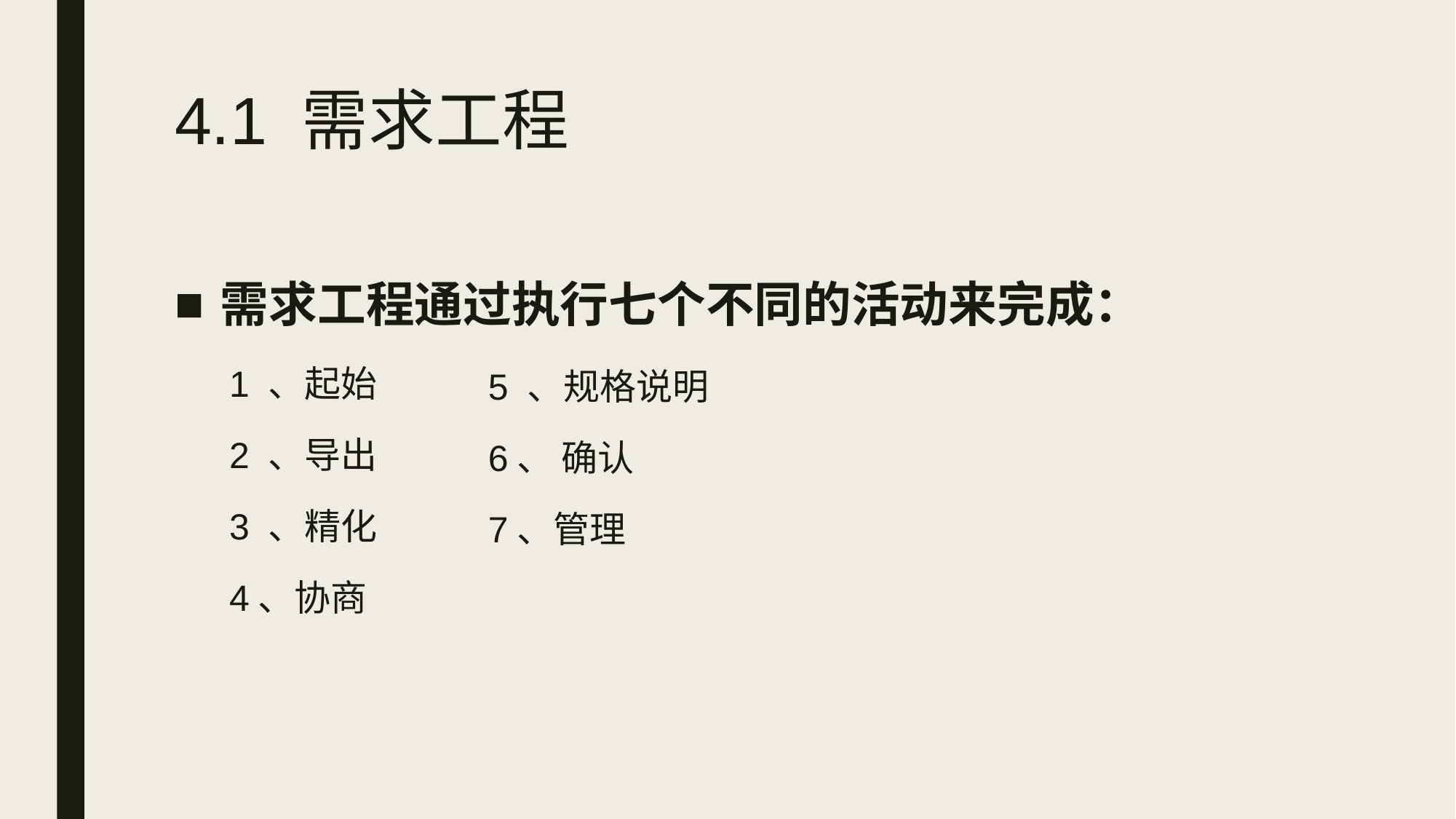

# 4.1 需求工程
需求工程通过执行七个不同的活动来完成：
1 、起始
2 、导出
3 、精化
4、协商
5 、规格说明
6、 确认
7、管理